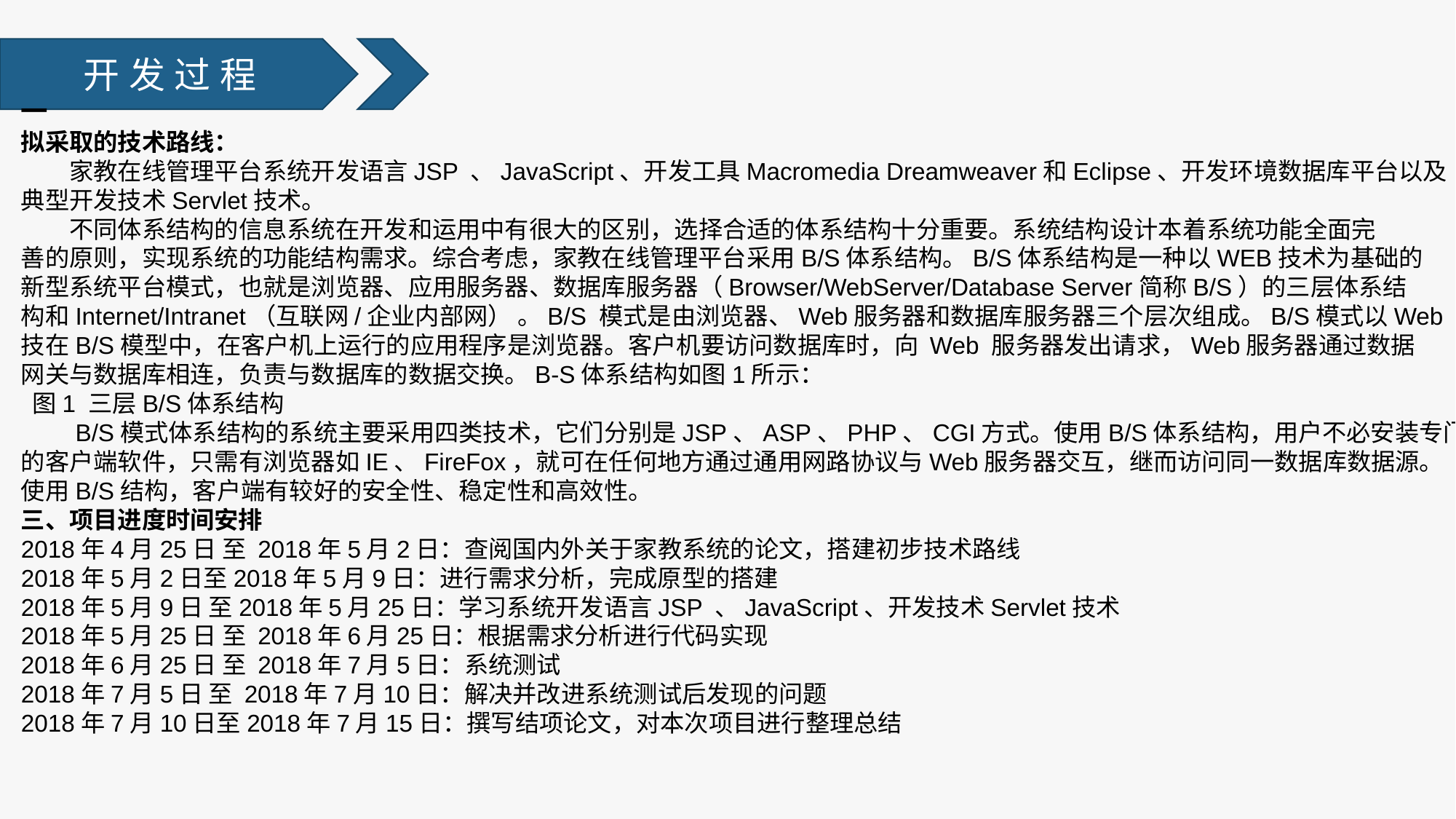

开发过程

一
拟采取的技术路线：
　　家教在线管理平台系统开发语言JSP 、JavaScript、开发工具Macromedia Dreamweaver和Eclipse、开发环境数据库平台以及
典型开发技术Servlet技术。
　　不同体系结构的信息系统在开发和运用中有很大的区别，选择合适的体系结构十分重要。系统结构设计本着系统功能全面完
善的原则，实现系统的功能结构需求。综合考虑，家教在线管理平台采用B/S体系结构。B/S体系结构是一种以WEB技术为基础的
新型系统平台模式，也就是浏览器、应用服务器、数据库服务器（Browser/WebServer/Database Server简称B/S）的三层体系结
构和Internet/Intranet（互联网/企业内部网） 。B/S 模式是由浏览器、Web服务器和数据库服务器三个层次组成。B/S模式以Web
技在B/S模型中，在客户机上运行的应用程序是浏览器。客户机要访问数据库时，向 Web 服务器发出请求，Web服务器通过数据
网关与数据库相连，负责与数据库的数据交换。B-S体系结构如图1所示：
 图1 三层B/S体系结构
　　B/S模式体系结构的系统主要采用四类技术，它们分别是JSP、ASP、PHP、CGI方式。使用B/S体系结构，用户不必安装专门
的客户端软件，只需有浏览器如IE、FireFox，就可在任何地方通过通用网路协议与Web服务器交互，继而访问同一数据库数据源。
使用B/S结构，客户端有较好的安全性、稳定性和高效性。
三、项目进度时间安排
2018年4月25日 至 2018年5月2日：查阅国内外关于家教系统的论文，搭建初步技术路线
2018年5月2日至2018年5月9日：进行需求分析，完成原型的搭建
2018年5月9日 至2018年5月25日：学习系统开发语言JSP 、JavaScript、开发技术Servlet技术
2018年5月25日 至 2018年6月25日：根据需求分析进行代码实现
2018年6月25日 至 2018年7月5日：系统测试
2018年7月5日 至 2018年7月10日：解决并改进系统测试后发现的问题
2018年7月10日至2018年7月15日：撰写结项论文，对本次项目进行整理总结